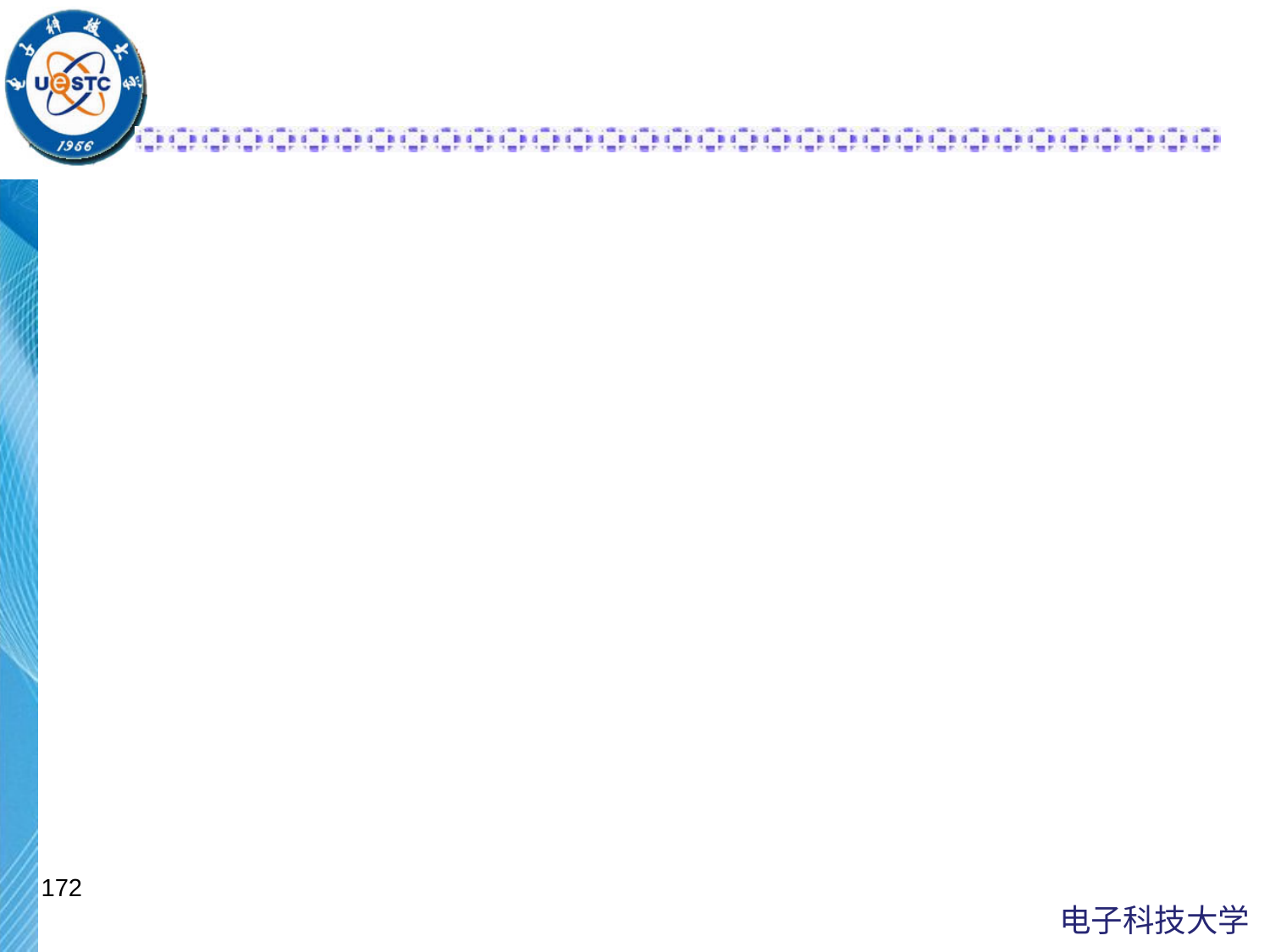

#
由所进行的安全性检查得知，可以找到一个安全序列{P1、P3、P4、P2、P0}，因此系统是安全的，所以可以将P1所申请的资源分配给它。
(3)P4提出资源请求Request（3，3，0）能满足吗？

172